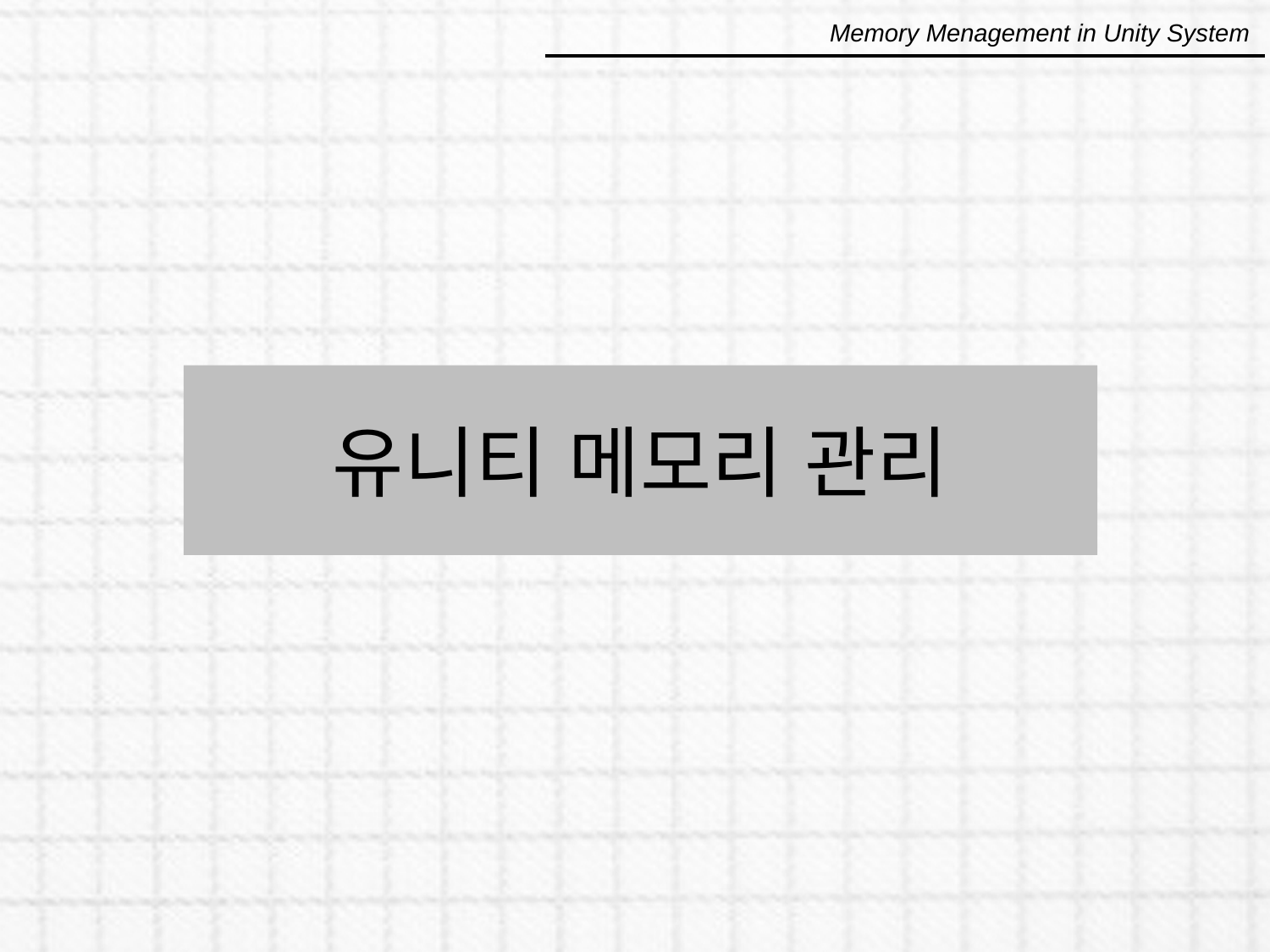

Memory Menagement in Unity System

유니티 메모리 관리